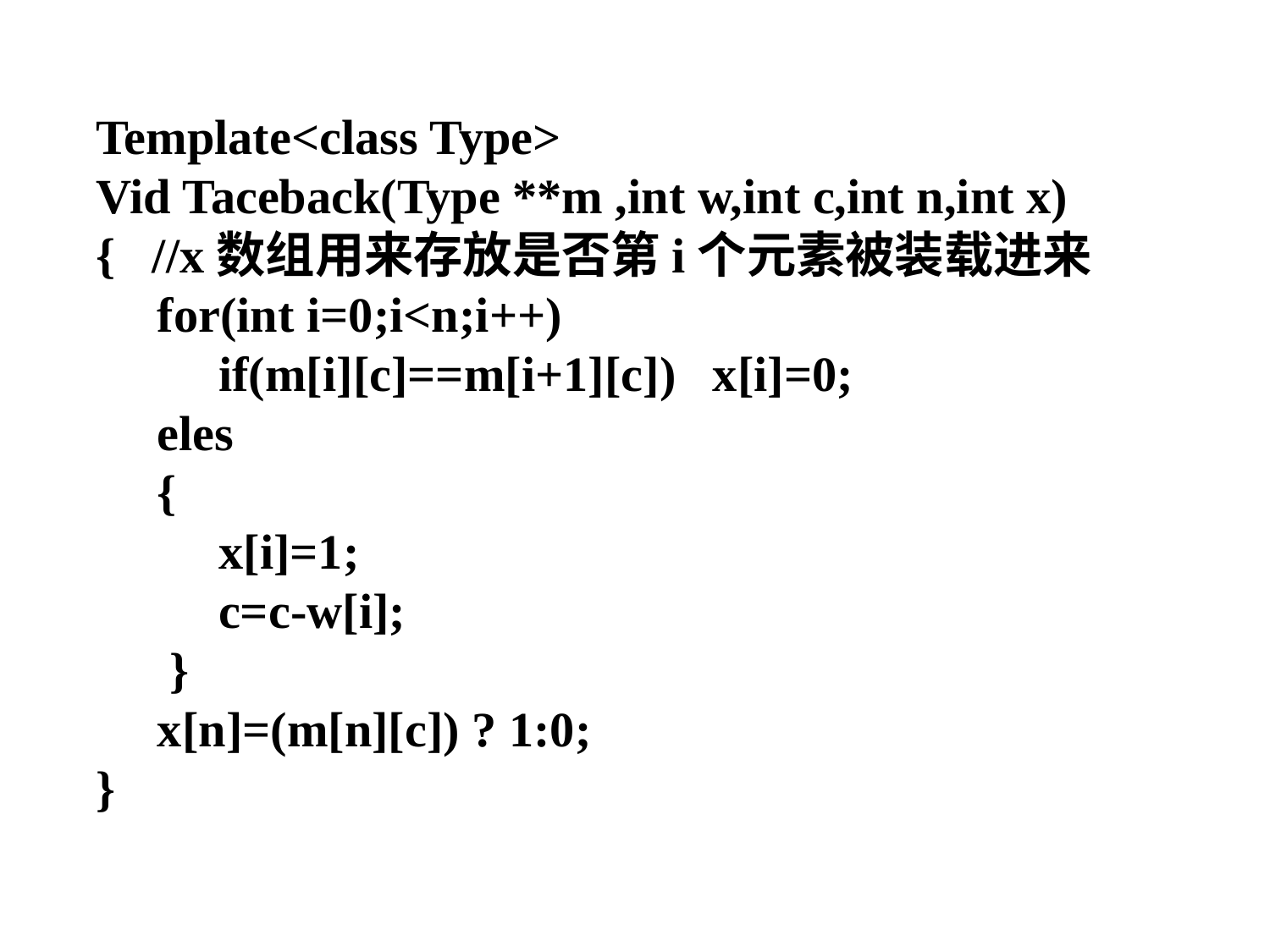

Template<class Type>
Vid Taceback(Type **m ,int w,int c,int n,int x)
{   //x数组用来存放是否第i个元素被装载进来
     for(int i=0;i<n;i++)
          if(m[i][c]==m[i+1][c])   x[i]=0;
     eles
     {
          x[i]=1;
          c=c-w[i];
      }
     x[n]=(m[n][c]) ? 1:0;
}